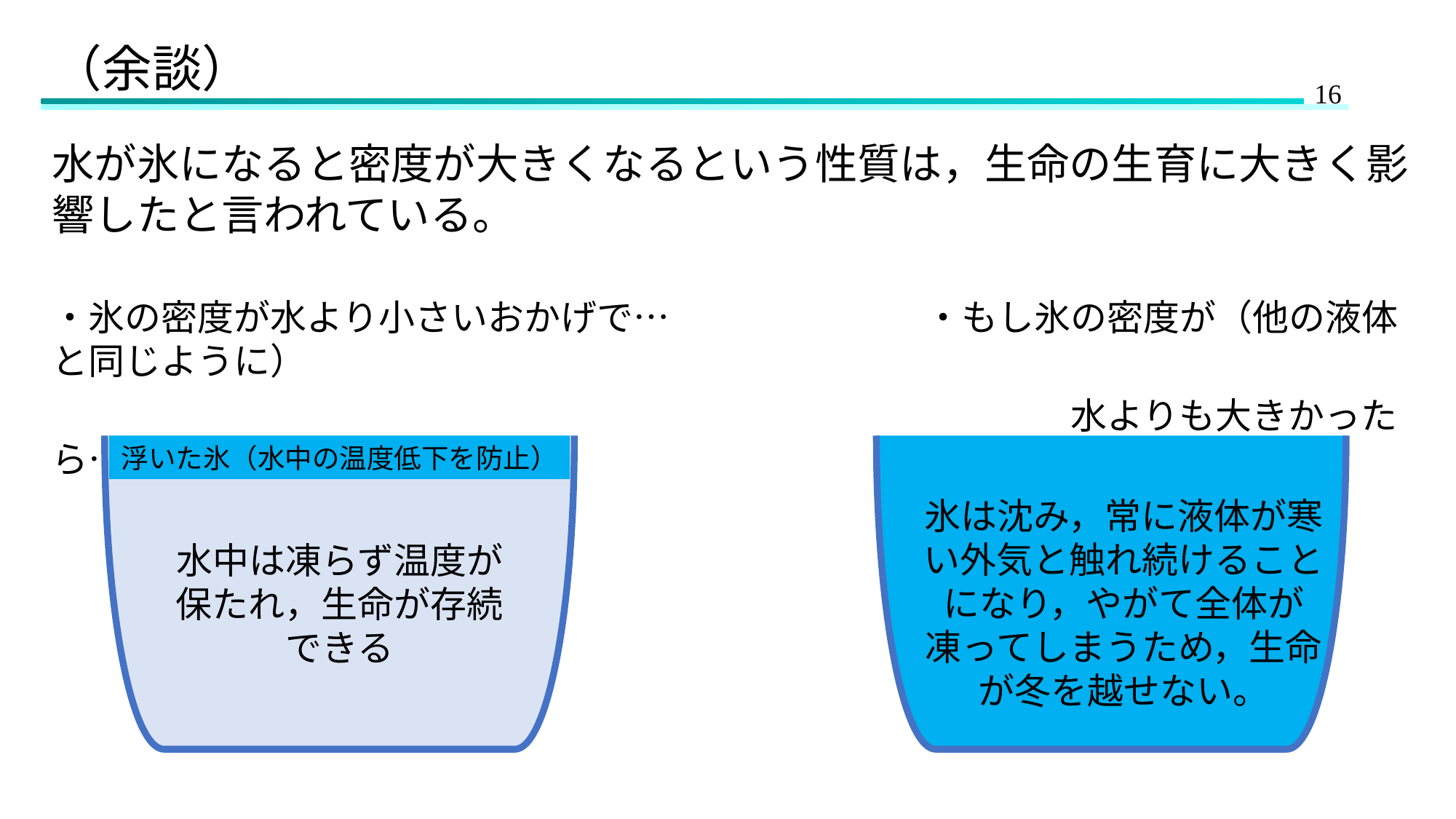

# （余談）
水が氷になると密度が大きくなるという性質は，生命の生育に大きく影響したと言われている。

・氷の密度が水より小さいおかげで…			・もし氷の密度が（他の液体と同じように）
									　水よりも大きかったら…

浮いた氷（水中の温度低下を防止）
氷は沈み，常に液体が寒い外気と触れ続けることになり，やがて全体が凍ってしまうため，生命が冬を越せない。
水中は凍らず温度が保たれ，生命が存続できる